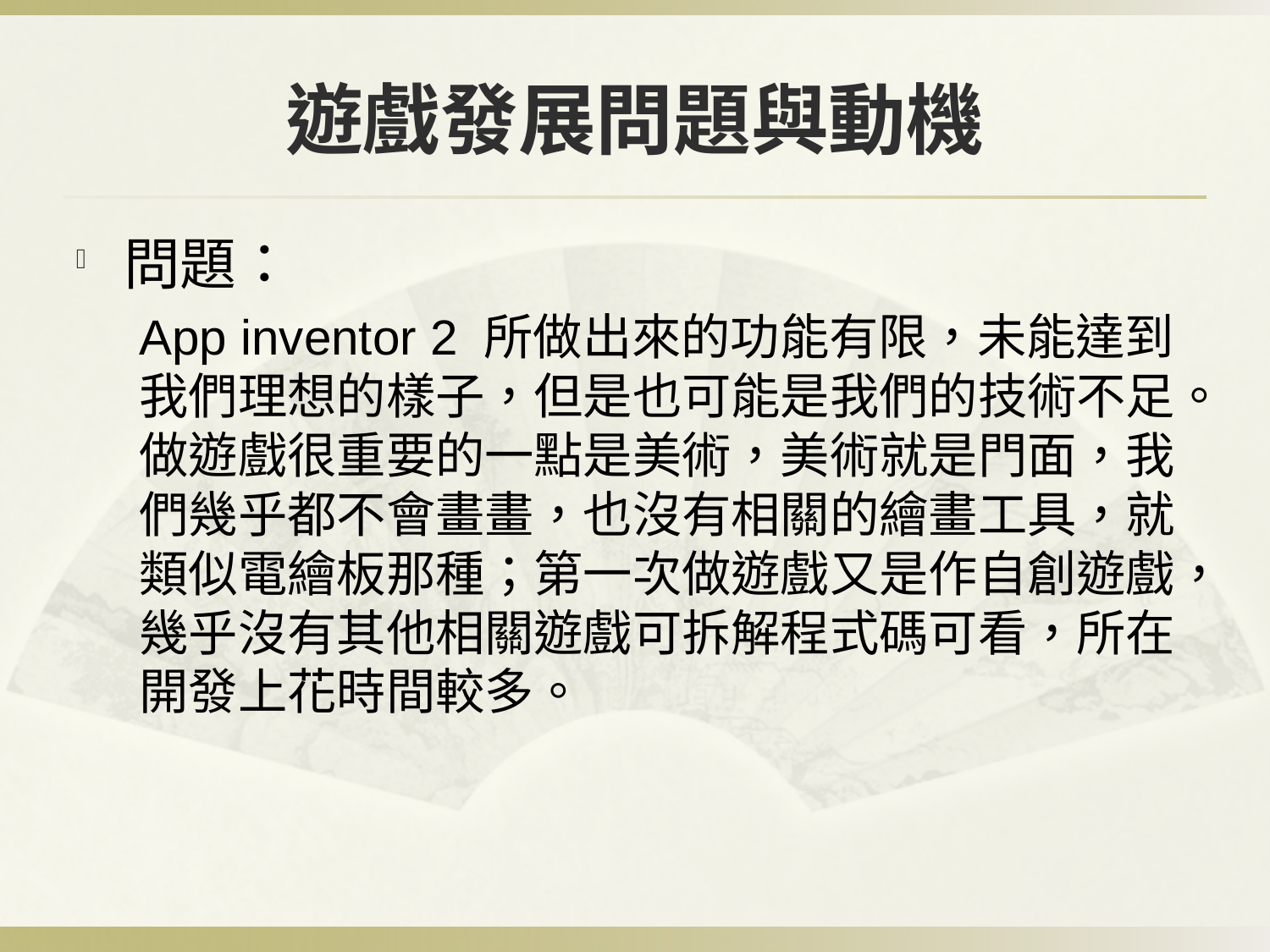

# 遊戲發展問題與動機
問題：
App inventor 2 所做出來的功能有限，未能達到我們理想的樣子，但是也可能是我們的技術不足。做遊戲很重要的一點是美術，美術就是門面，我們幾乎都不會畫畫，也沒有相關的繪畫工具，就類似電繪板那種；第一次做遊戲又是作自創遊戲，幾乎沒有其他相關遊戲可拆解程式碼可看，所在開發上花時間較多。